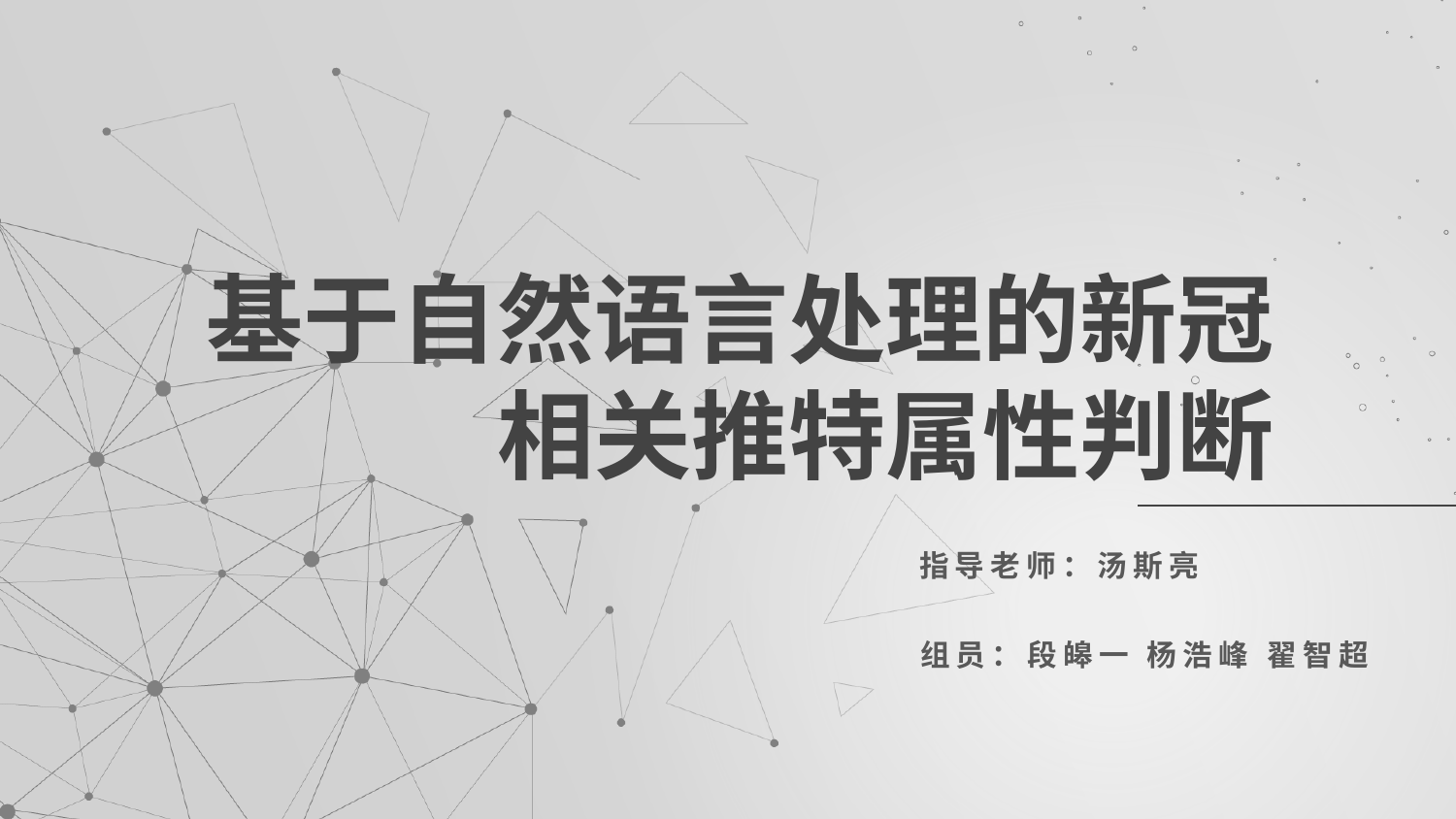

# 基于自然语言处理的新冠相关推特属性判断
指导老师：汤斯亮
组员：段皞一 杨浩峰 翟智超